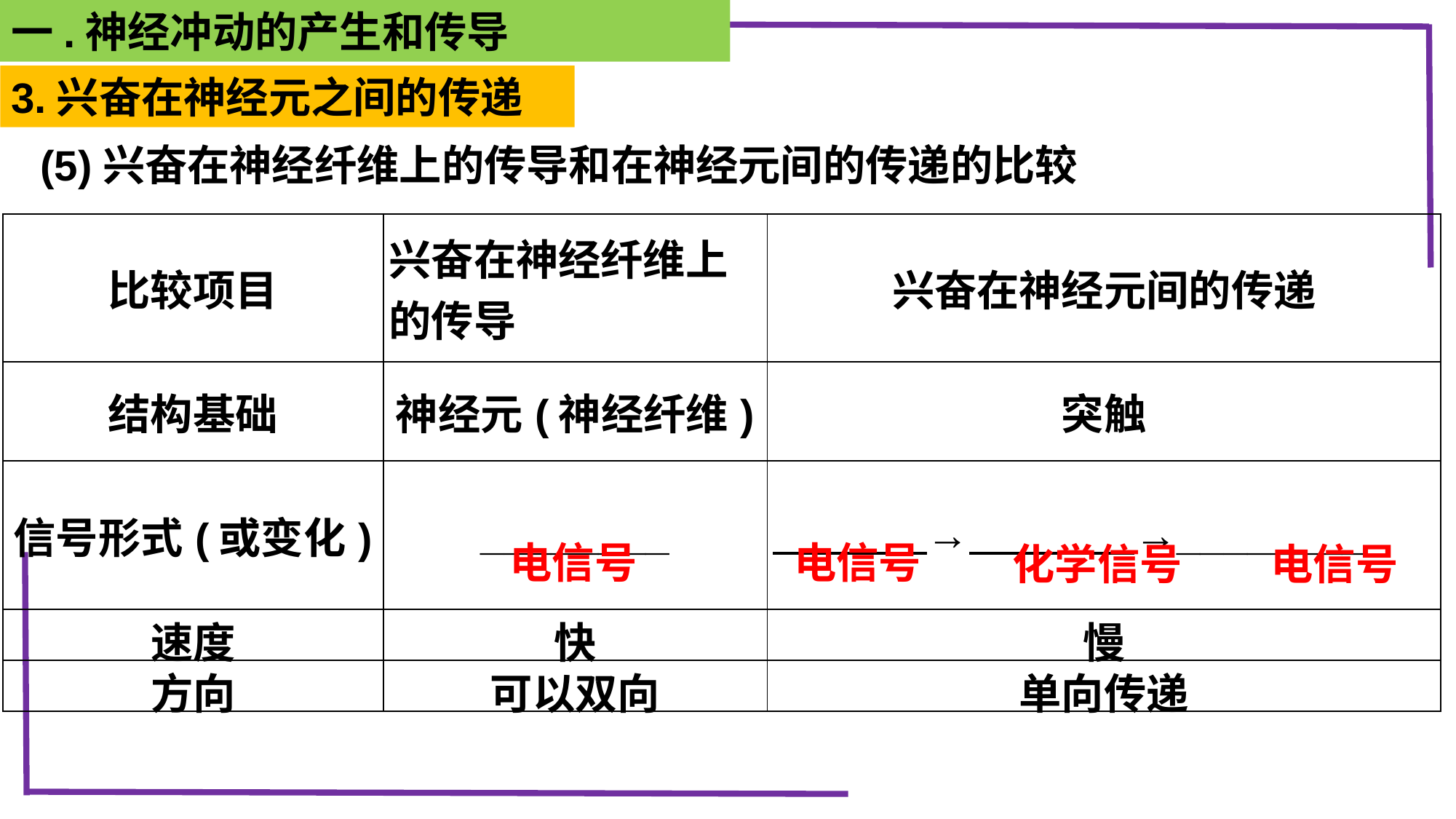

一.神经冲动的产生和传导
3.兴奋在神经元之间的传递
(5)兴奋在神经纤维上的传导和在神经元间的传递的比较
| 比较项目 | 兴奋在神经纤维上的传导 | 兴奋在神经元间的传递 |
| --- | --- | --- |
| 结构基础 | 神经元(神经纤维) | 突触 |
| 信号形式(或变化) | \_\_\_\_\_\_\_\_ | → →\_\_\_\_\_\_\_\_ |
| 速度 | 快 | 慢 |
| 方向 | 可以双向 | 单向传递 |
电信号
电信号
化学信号
电信号